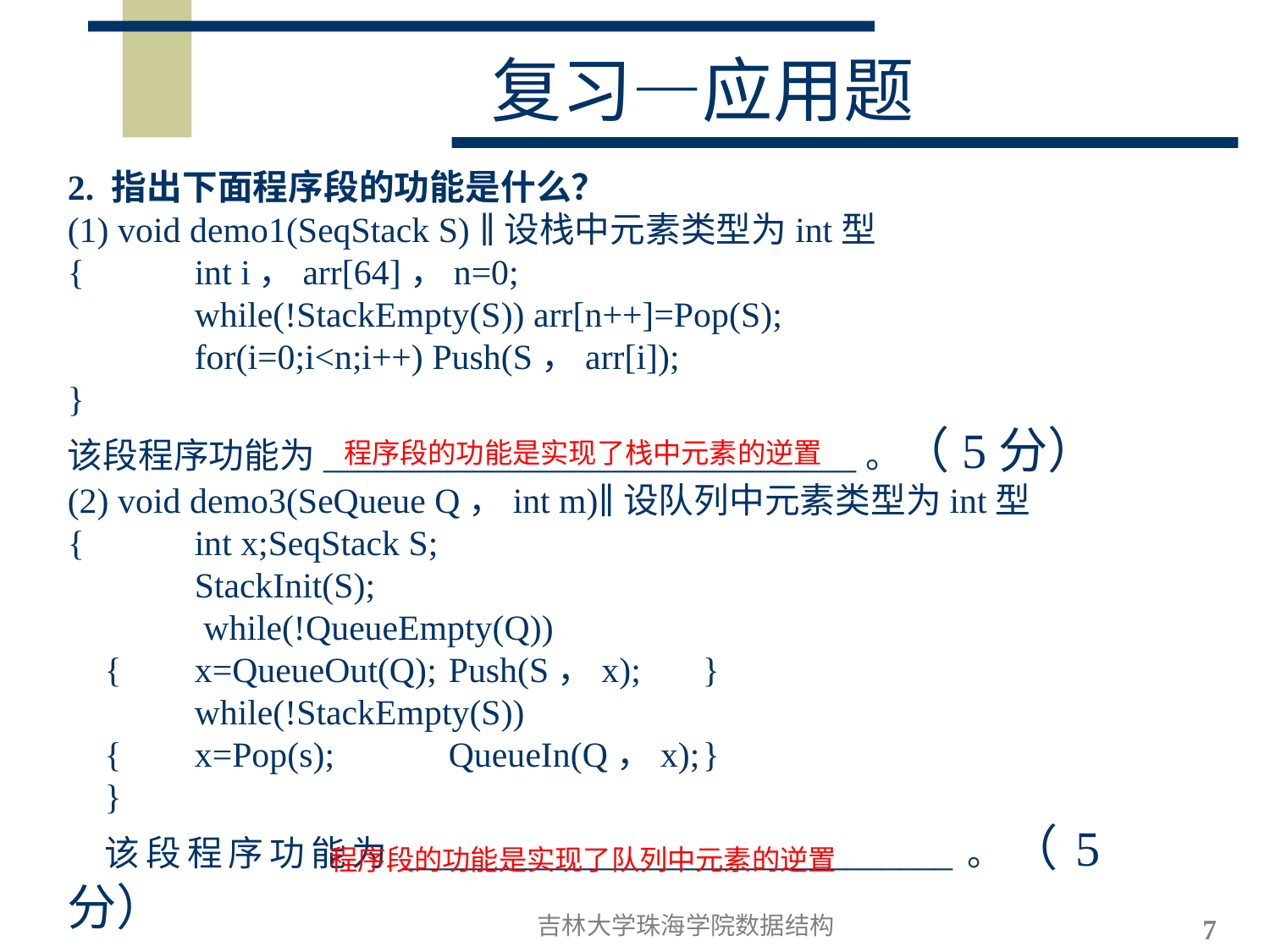

# 复习—应用题
2. 指出下面程序段的功能是什么？
(1) void demo1(SeqStack S) ∥设栈中元素类型为int型
{	int i，arr[64]，n=0;
 	while(!StackEmpty(S)) arr[n++]=Pop(S);
 	for(i=0;i<n;i++) Push(S，arr[i]);
}
该段程序功能为______________________________。（5分）
(2) void demo3(SeQueue Q，int m)∥设队列中元素类型为int型
{	int x;SeqStack S;
 	StackInit(S);
 	 while(!QueueEmpty(Q))
{	x=QueueOut(Q); 	Push(S，x);	}
 	while(!StackEmpty(S))
{	x=Pop(s); 	QueueIn(Q，x);	}
}
该段程序功能为_______________________________。（5分）
程序段的功能是实现了栈中元素的逆置
程序段的功能是实现了队列中元素的逆置
吉林大学珠海学院数据结构